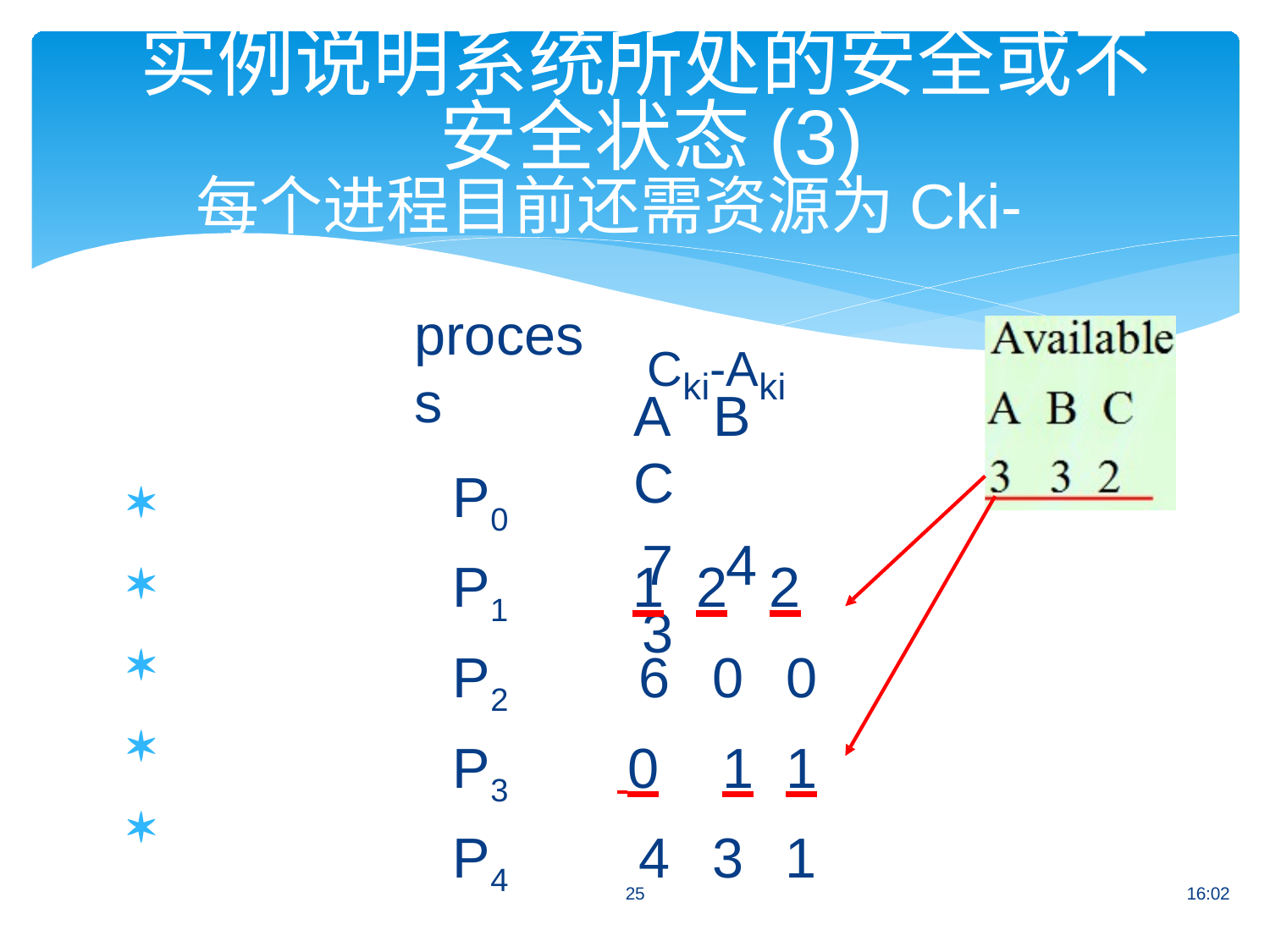

# 实例说明系统所处的安全或不 安全状态(3)
每个进程目前还需资源为Cki-Aki
process
Cki-Aki

A	B	C
7	4	3
∗
∗
∗
∗
∗
P0
P1	1	2	2
P2	6	0	0
P3	 0	1	1
P4	4	3	1

25
16:02